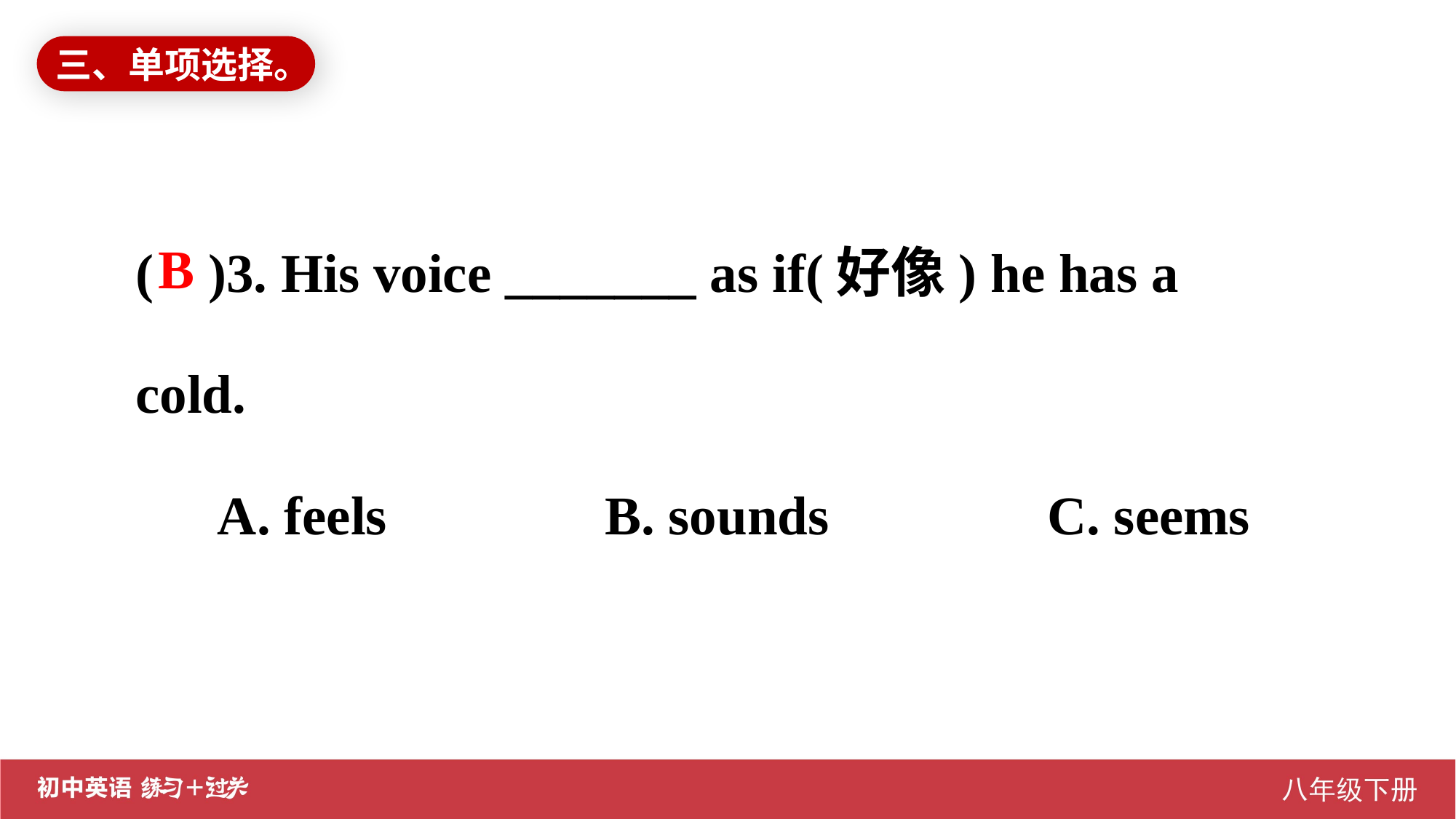

三、单项选择。
(    )3. His voice _______ as if(好像) he has a cold.
      A. feels                B. sounds                C. seems
B